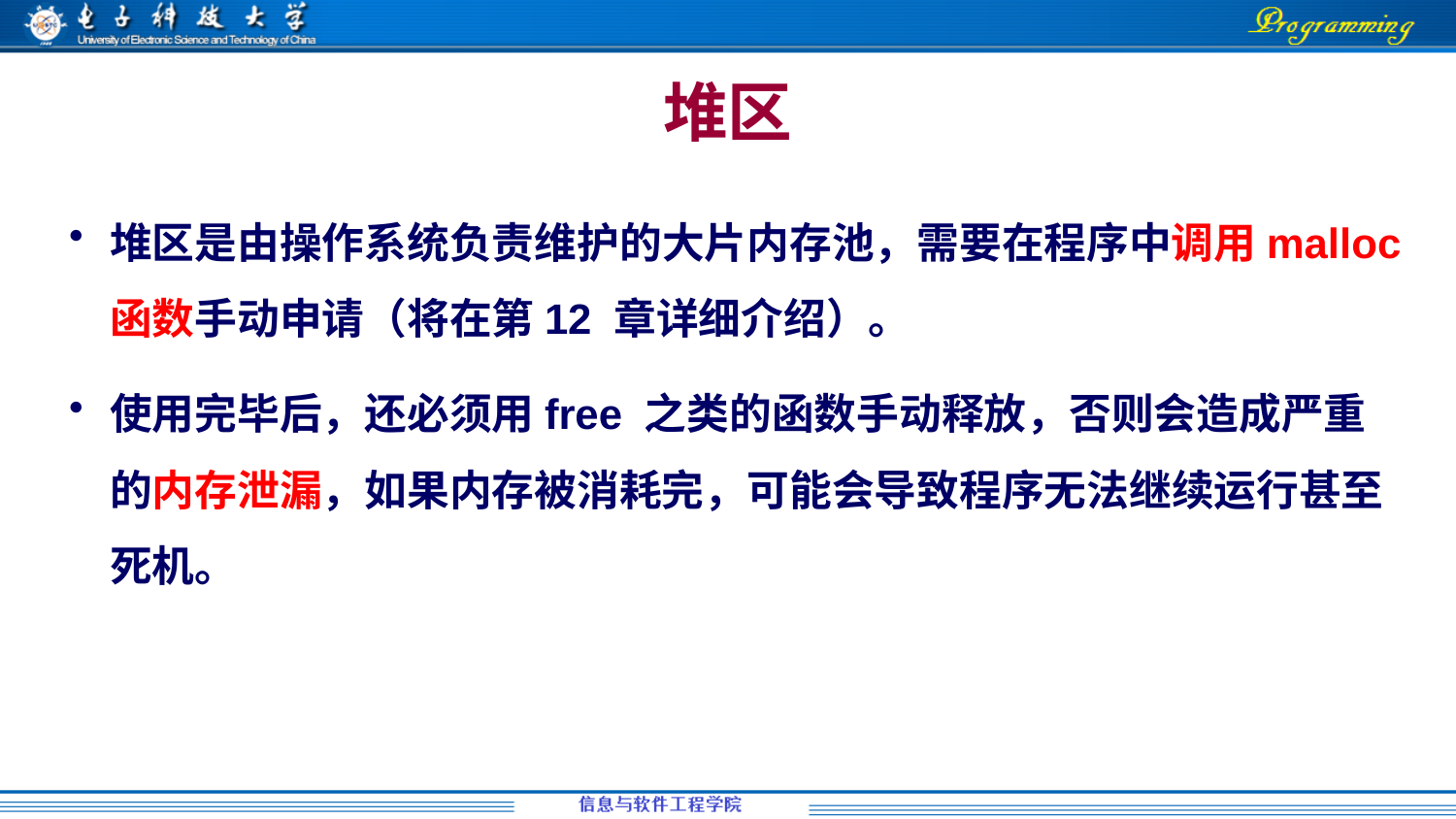

堆区
堆区是由操作系统负责维护的大片内存池，需要在程序中调用malloc 函数手动申请（将在第12 章详细介绍）。
使用完毕后，还必须用free 之类的函数手动释放，否则会造成严重的内存泄漏，如果内存被消耗完，可能会导致程序无法继续运行甚至死机。